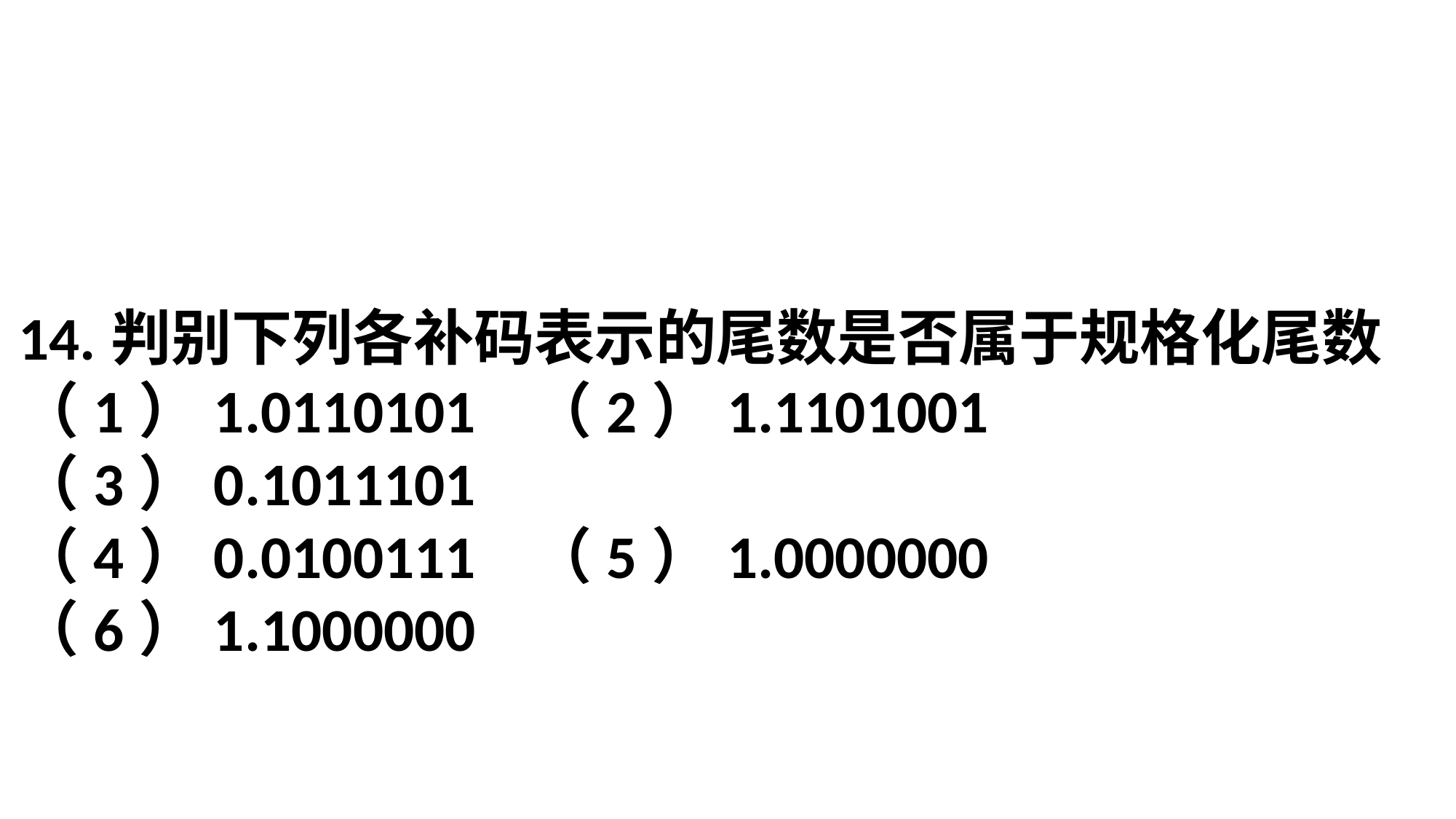

14.判别下列各补码表示的尾数是否属于规格化尾数
（1）1.0110101   （2）1.1101001    （3）0.1011101
（4）0.0100111   （5）1.0000000    （6）1.1000000